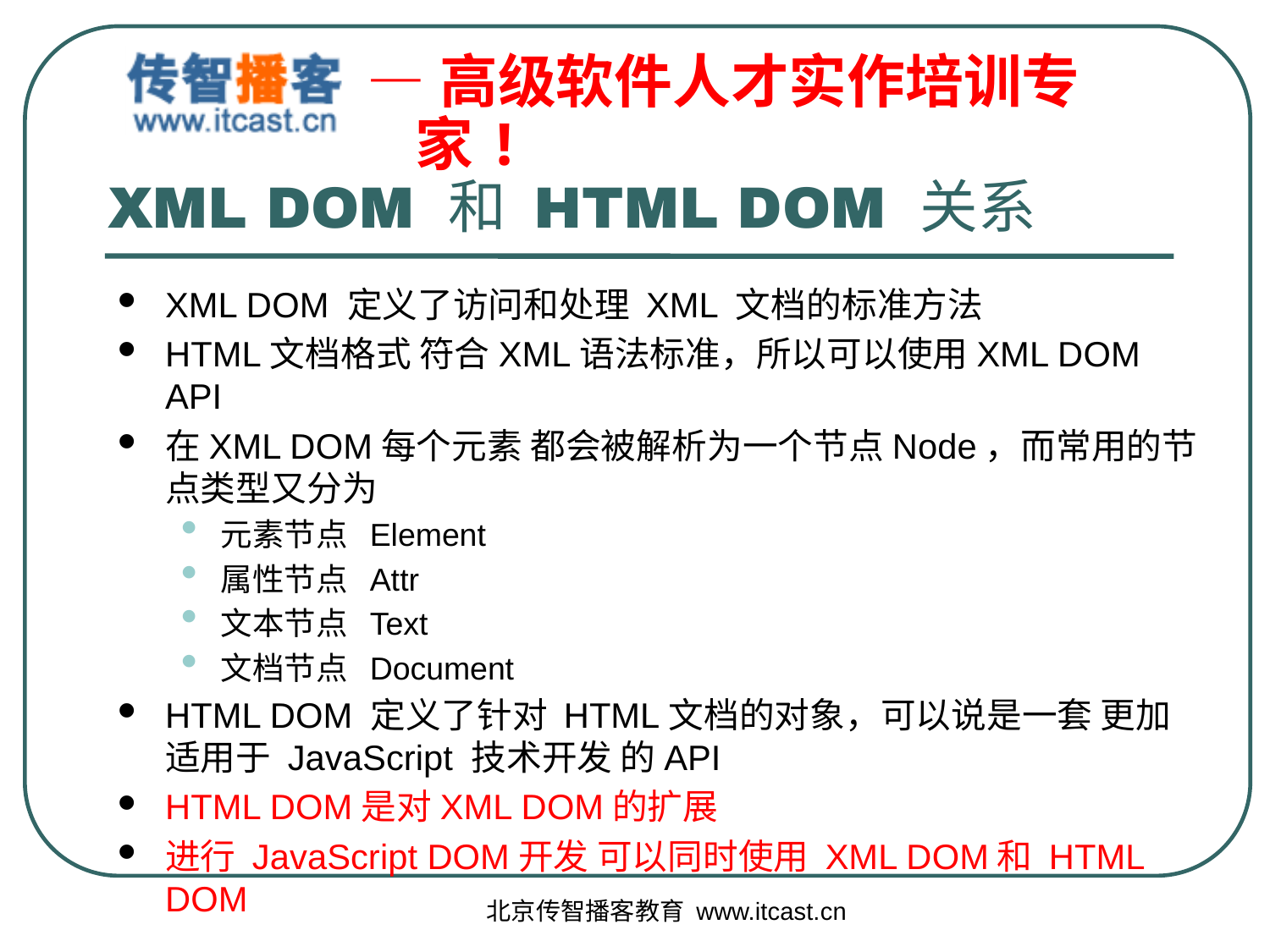

# XML DOM 和 HTML DOM 关系
XML DOM 定义了访问和处理 XML 文档的标准方法
HTML文档格式 符合XML语法标准，所以可以使用XML DOM API
在XML DOM每个元素 都会被解析为一个节点Node，而常用的节点类型又分为
元素节点  Element
属性节点  Attr
文本节点  Text
文档节点  Document
HTML DOM 定义了针对 HTML文档的对象，可以说是一套 更加适用于 JavaScript 技术开发 的API
HTML DOM是对XML DOM的扩展
进行 JavaScript DOM开发 可以同时使用 XML DOM和 HTML DOM
北京传智播客教育 www.itcast.cn